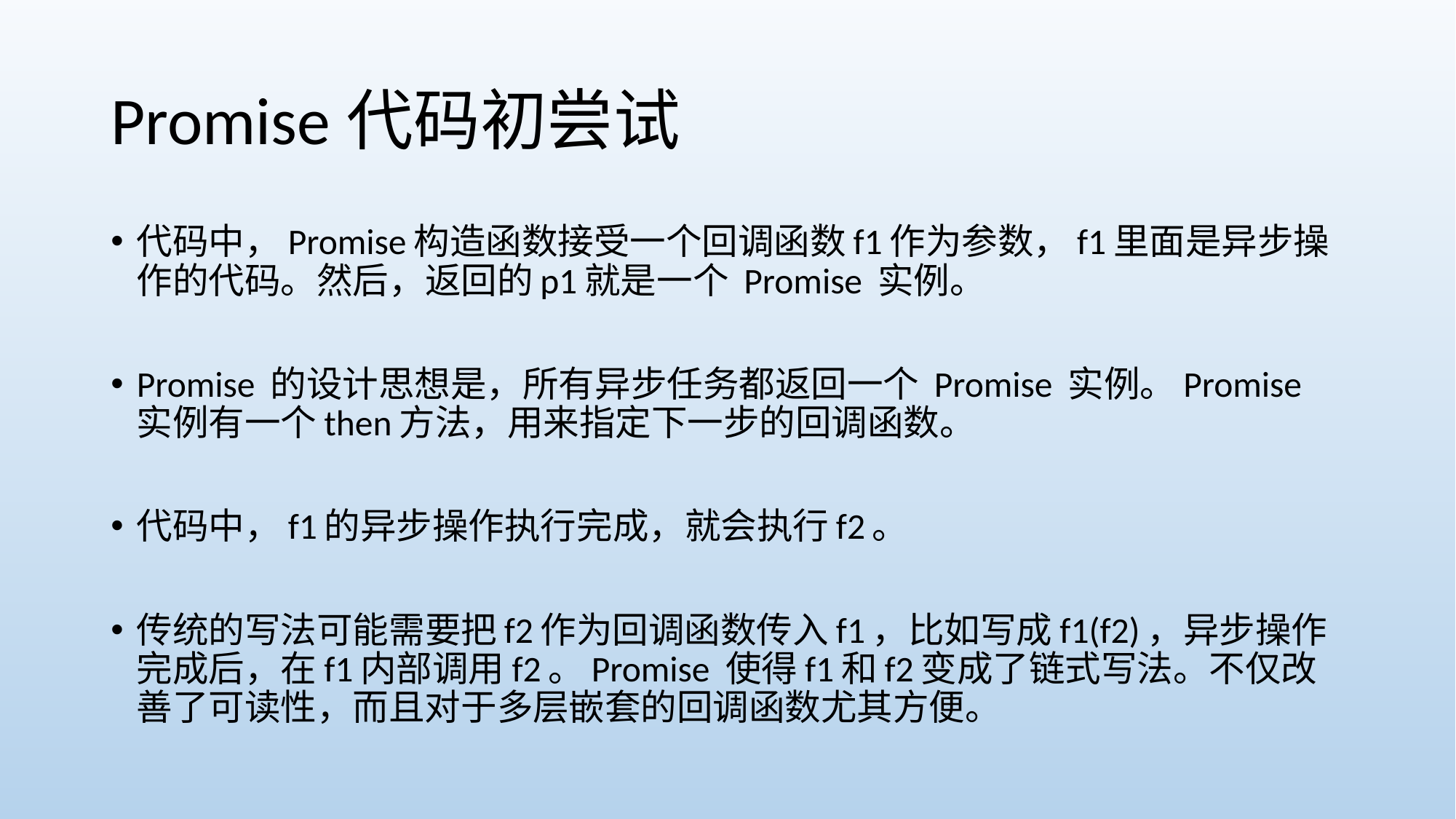

# Promise代码初尝试
代码中，Promise构造函数接受一个回调函数f1作为参数，f1里面是异步操作的代码。然后，返回的p1就是一个 Promise 实例。

Promise 的设计思想是，所有异步任务都返回一个 Promise 实例。Promise 实例有一个then方法，用来指定下一步的回调函数。

代码中，f1的异步操作执行完成，就会执行f2。

传统的写法可能需要把f2作为回调函数传入f1，比如写成f1(f2)，异步操作完成后，在f1内部调用f2。Promise 使得f1和f2变成了链式写法。不仅改善了可读性，而且对于多层嵌套的回调函数尤其方便。